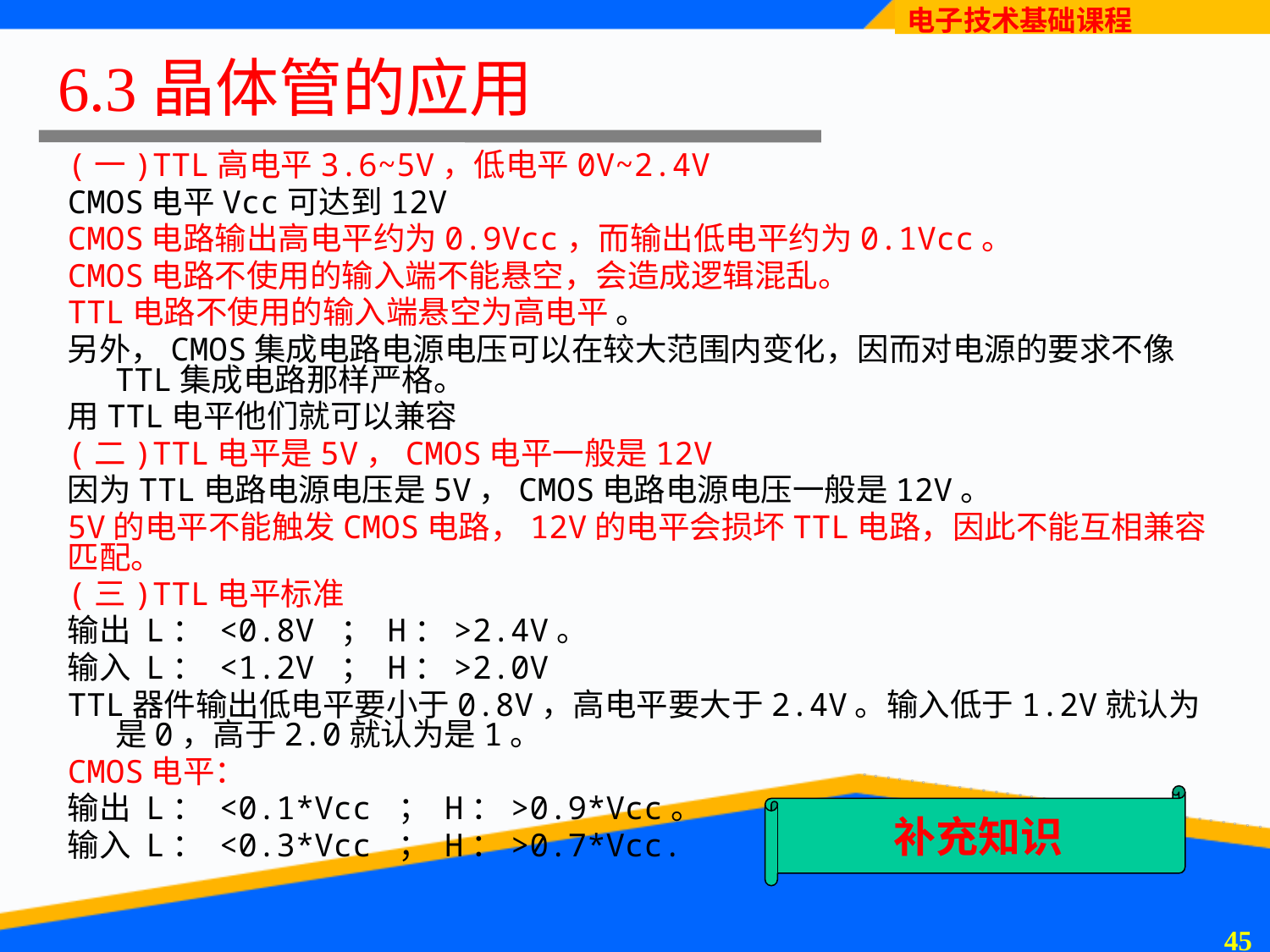

# 6.3晶体管的应用
(一)TTL高电平3.6~5V，低电平0V~2.4V
CMOS电平Vcc可达到12V
CMOS电路输出高电平约为0.9Vcc，而输出低电平约为0.1Vcc。
CMOS电路不使用的输入端不能悬空，会造成逻辑混乱。
TTL电路不使用的输入端悬空为高电平 。
另外，CMOS集成电路电源电压可以在较大范围内变化，因而对电源的要求不像TTL集成电路那样严格。
用TTL电平他们就可以兼容
(二)TTL电平是5V，CMOS电平一般是12V
因为TTL电路电源电压是5V，CMOS电路电源电压一般是12V。
5V的电平不能触发CMOS电路，12V的电平会损坏TTL电路，因此不能互相兼容匹配。
(三)TTL电平标准
输出 L： <0.8V ； H：>2.4V。
输入 L： <1.2V ； H：>2.0V
TTL器件输出低电平要小于0.8V，高电平要大于2.4V。输入低于1.2V就认为是0，高于2.0就认为是1。
CMOS电平：
输出 L： <0.1*Vcc ； H：>0.9*Vcc。
输入 L： <0.3*Vcc ； H：>0.7*Vcc.
补充知识
45